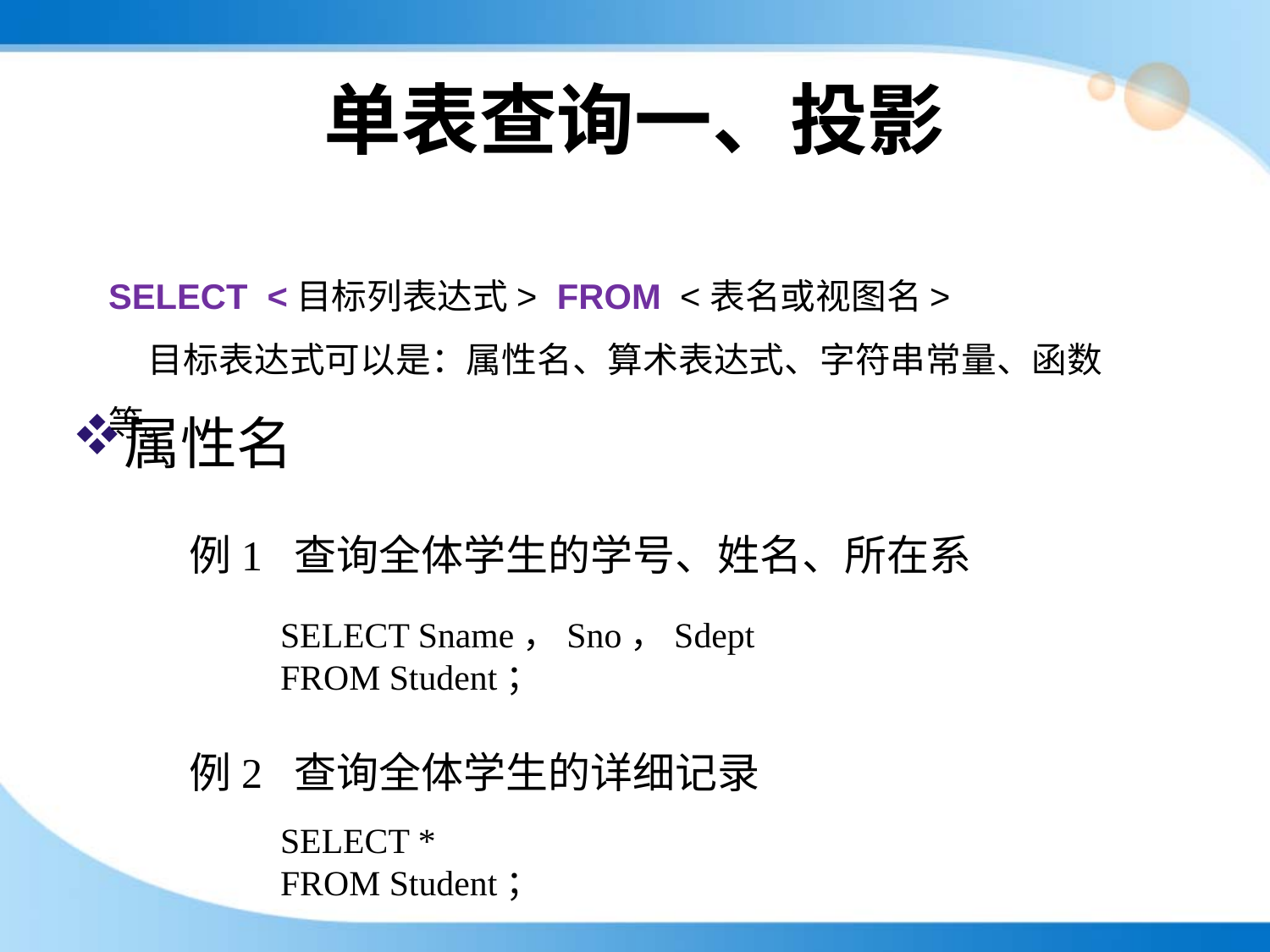

# 单表查询一、投影
SELECT  <目标列表达式>  FROM  <表名或视图名>
    目标表达式可以是：属性名、算术表达式、字符串常量、函数等。

属性名
例1  查询全体学生的学号、姓名、所在系
SELECT Sname，Sno，Sdept
FROM Student；
例2  查询全体学生的详细记录
SELECT *
FROM Student；